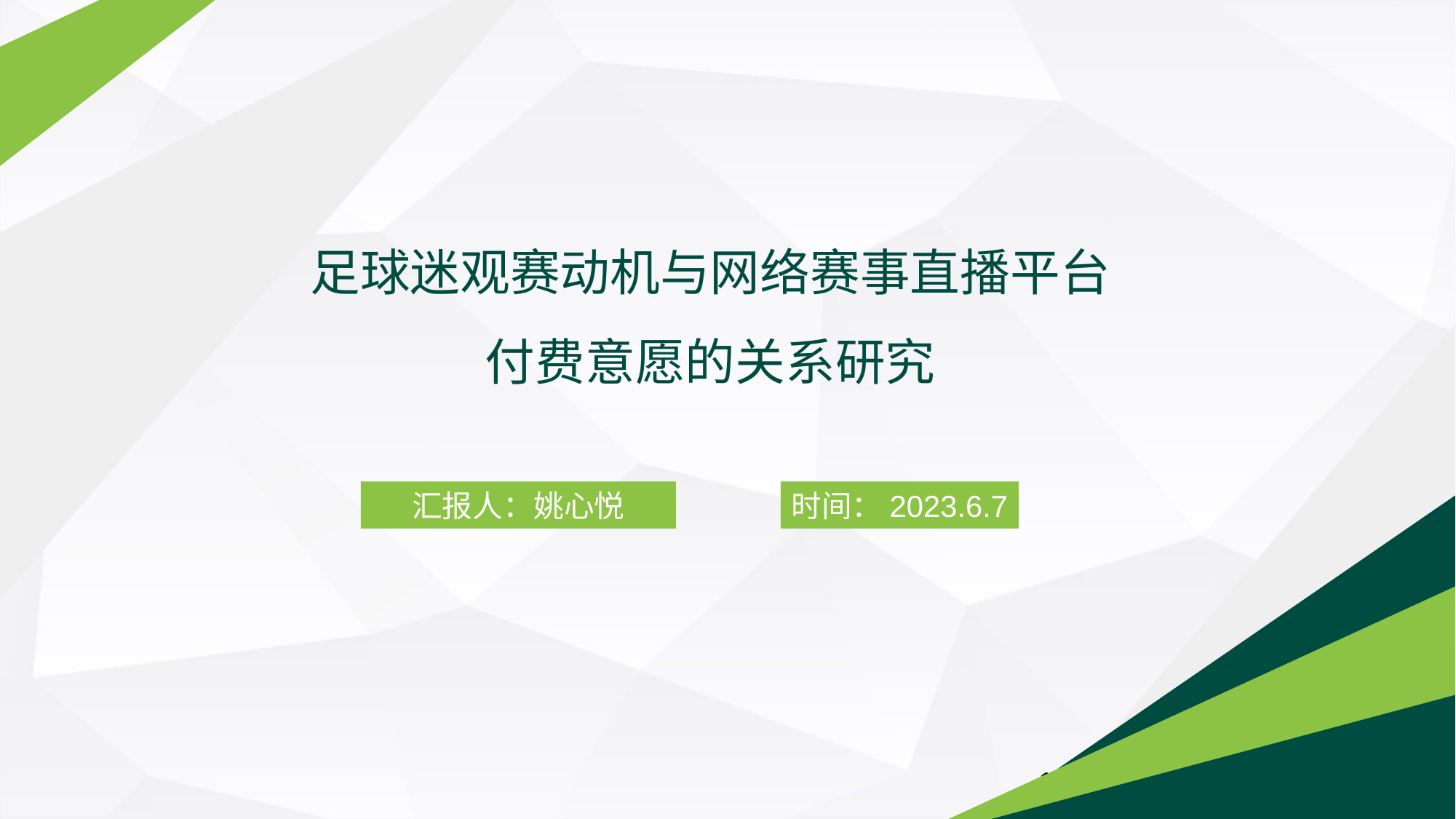

足球迷观赛动机与网络赛事直播平台
付费意愿的关系研究

汇报人：姚心悦
时间：2023.6.7

1